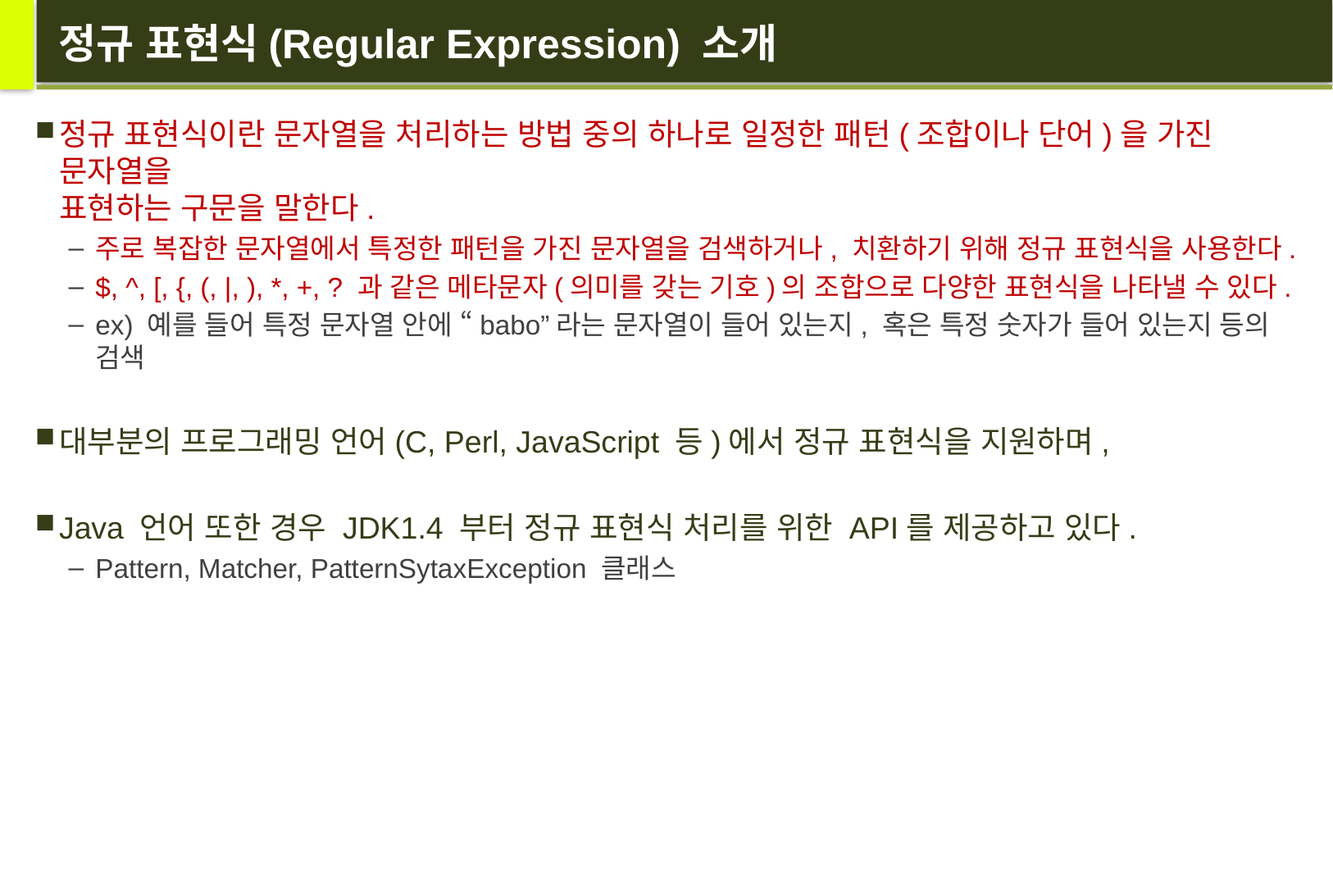

# 정규 표현식(Regular Expression) 소개
정규 표현식이란 문자열을 처리하는 방법 중의 하나로 일정한 패턴(조합이나 단어)을 가진 문자열을
표현하는 구문을 말한다.
주로 복잡한 문자열에서 특정한 패턴을 가진 문자열을 검색하거나, 치환하기 위해 정규 표현식을 사용한다.
$, ^, [, {, (, |, ), *, +, ? 과 같은 메타문자(의미를 갖는 기호)의 조합으로 다양한 표현식을 나타낼 수 있다.
ex) 예를 들어 특정 문자열 안에 “babo”라는 문자열이 들어 있는지, 혹은 특정 숫자가 들어 있는지 등의 검색

대부분의 프로그래밍 언어(C, Perl, JavaScript 등)에서 정규 표현식을 지원하며,

Java 언어 또한 경우 JDK1.4 부터 정규 표현식 처리를 위한 API를 제공하고 있다.
Pattern, Matcher, PatternSytaxException 클래스